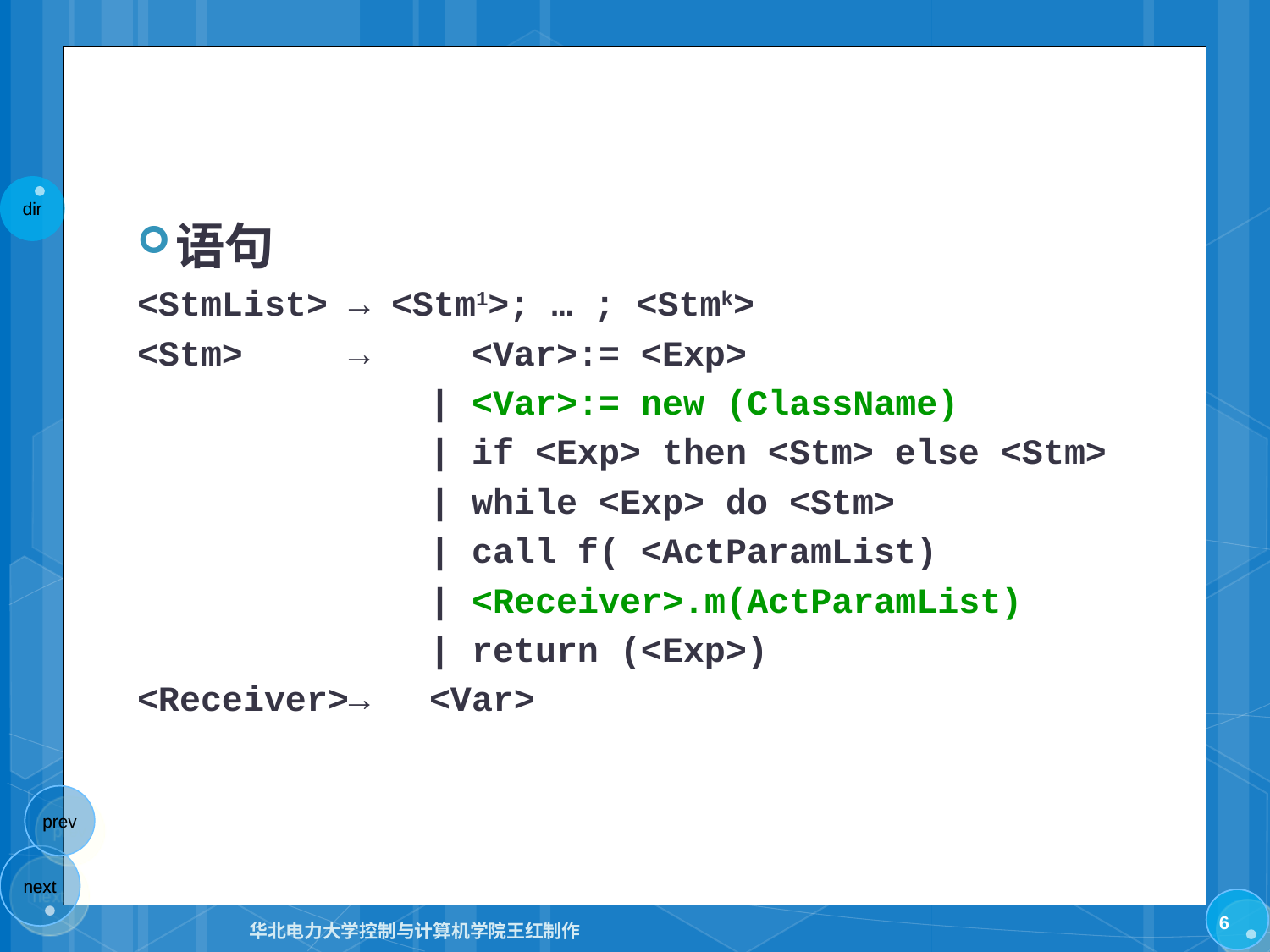

#
语句
<StmList> → <Stm1>; … ; <Stmk>
<Stm>     →	  <Var>:= <Exp>
			| <Var>:= new (ClassName)
			| if <Exp> then <Stm> else <Stm>
			| while <Exp> do <Stm>
			| call f( <ActParamList)
			| <Receiver>.m(ActParamList)
			| return (<Exp>)
<Receiver>→	<Var>
6
华北电力大学控制与计算机学院王红制作